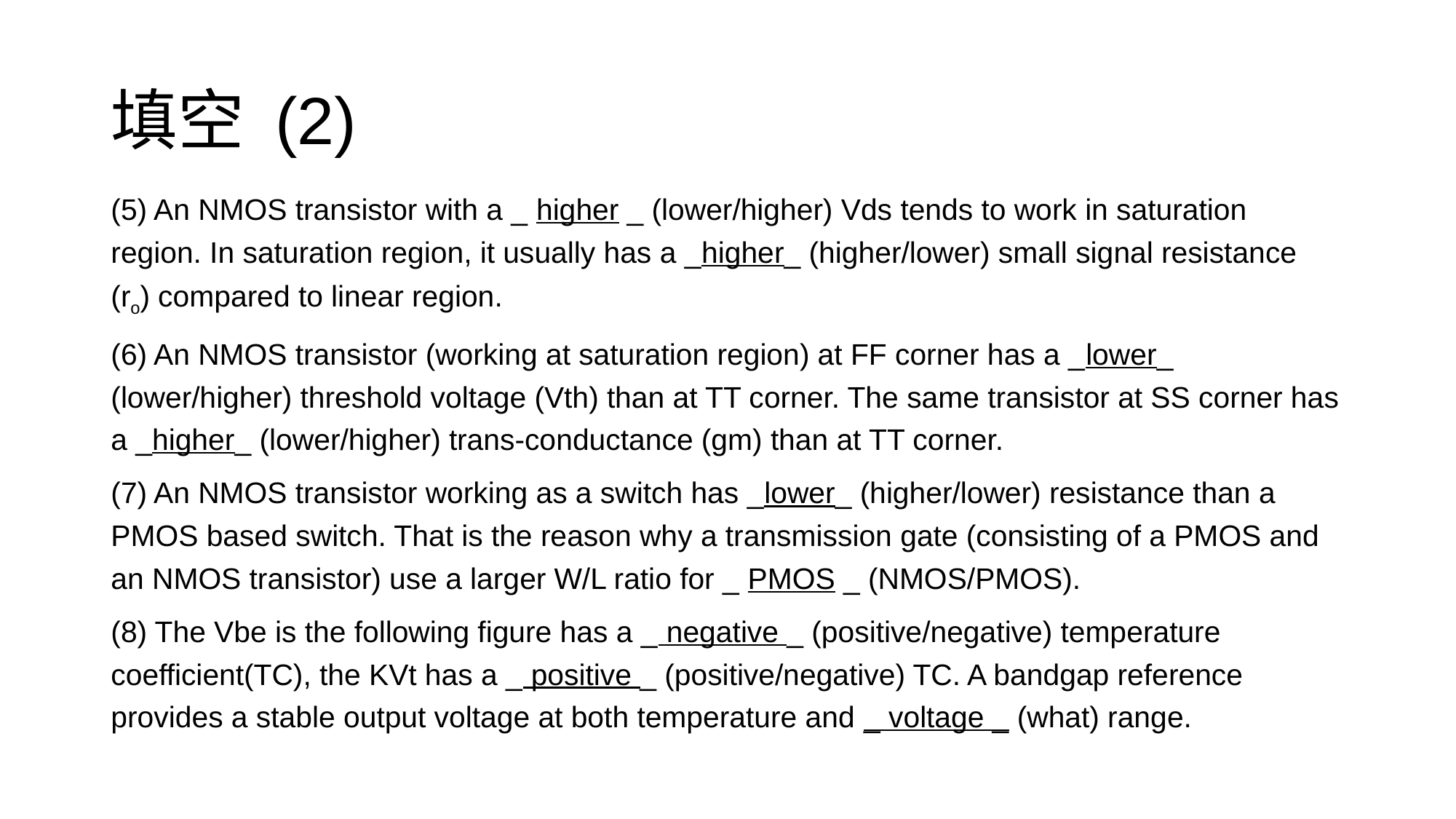

# 填空 (2)
(5) An NMOS transistor with a _ higher _ (lower/higher) Vds tends to work in saturation region. In saturation region, it usually has a _higher_ (higher/lower) small signal resistance (ro) compared to linear region.
(6) An NMOS transistor (working at saturation region) at FF corner has a _lower_ (lower/higher) threshold voltage (Vth) than at TT corner. The same transistor at SS corner has a _higher_ (lower/higher) trans-conductance (gm) than at TT corner.
(7) An NMOS transistor working as a switch has _lower_ (higher/lower) resistance than a PMOS based switch. That is the reason why a transmission gate (consisting of a PMOS and an NMOS transistor) use a larger W/L ratio for _ PMOS _ (NMOS/PMOS).
(8) The Vbe is the following figure has a _ negative _ (positive/negative) temperature coefficient(TC), the KVt has a _ positive _ (positive/negative) TC. A bandgap reference provides a stable output voltage at both temperature and _ voltage _ (what) range.